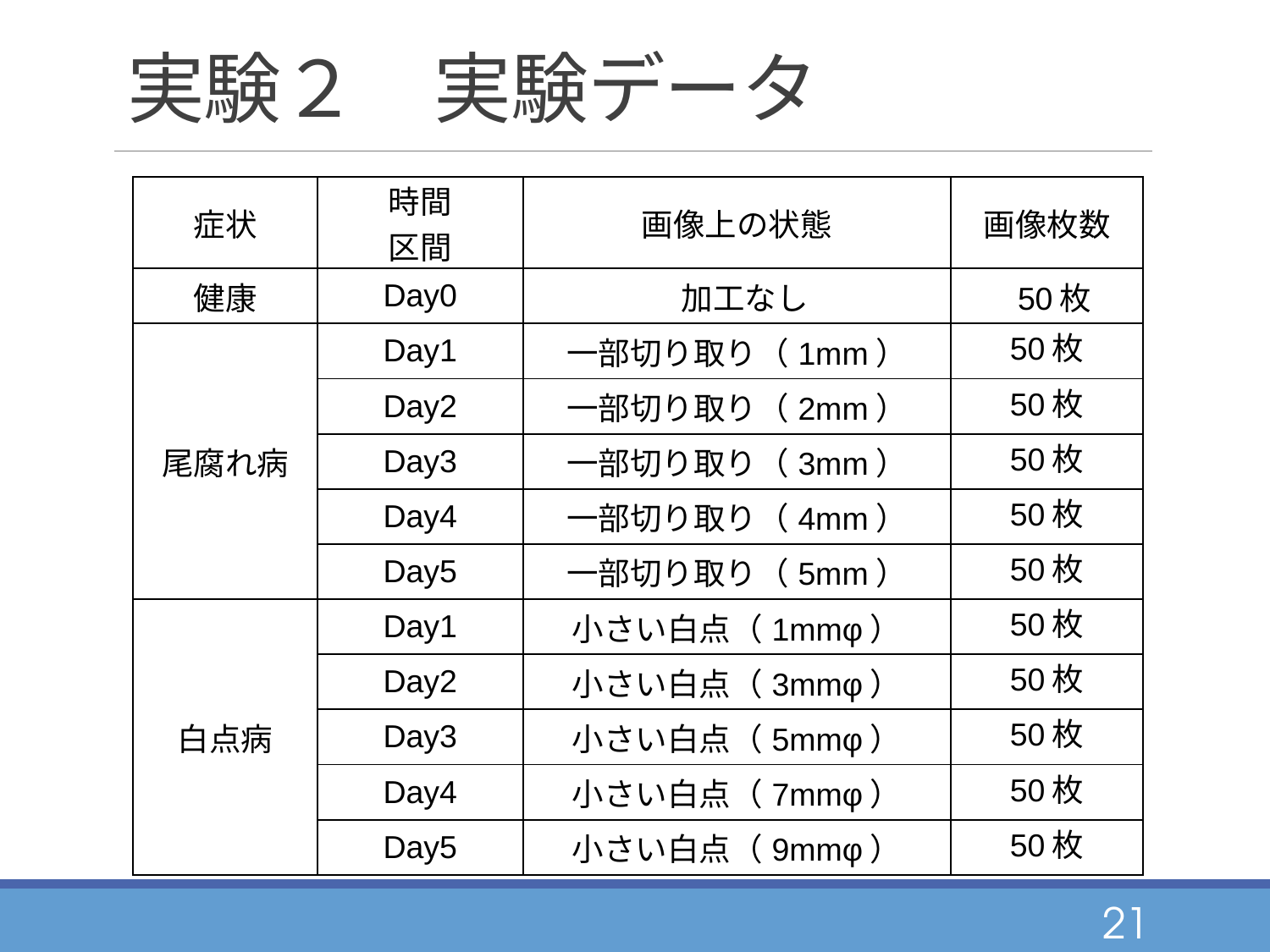

# 実験２　実験データ
| 症状 | 時間 区間 | 画像上の状態 | 画像枚数 |
| --- | --- | --- | --- |
| 健康 | Day0 | 加工なし | 50枚 |
| 尾腐れ病 | Day1 | 一部切り取り（1mm） | 50枚 |
|  | Day2 | 一部切り取り（2mm） | 50枚 |
|  | Day3 | 一部切り取り（3mm） | 50枚 |
|  | Day4 | 一部切り取り（4mm） | 50枚 |
|  | Day5 | 一部切り取り（5mm） | 50枚 |
| 白点病 | Day1 | 小さい白点（1mmφ） | 50枚 |
|  | Day2 | 小さい白点（3mmφ） | 50枚 |
|  | Day3 | 小さい白点（5mmφ） | 50枚 |
|  | Day4 | 小さい白点（7mmφ） | 50枚 |
|  | Day5 | 小さい白点（9mmφ） | 50枚 |
21